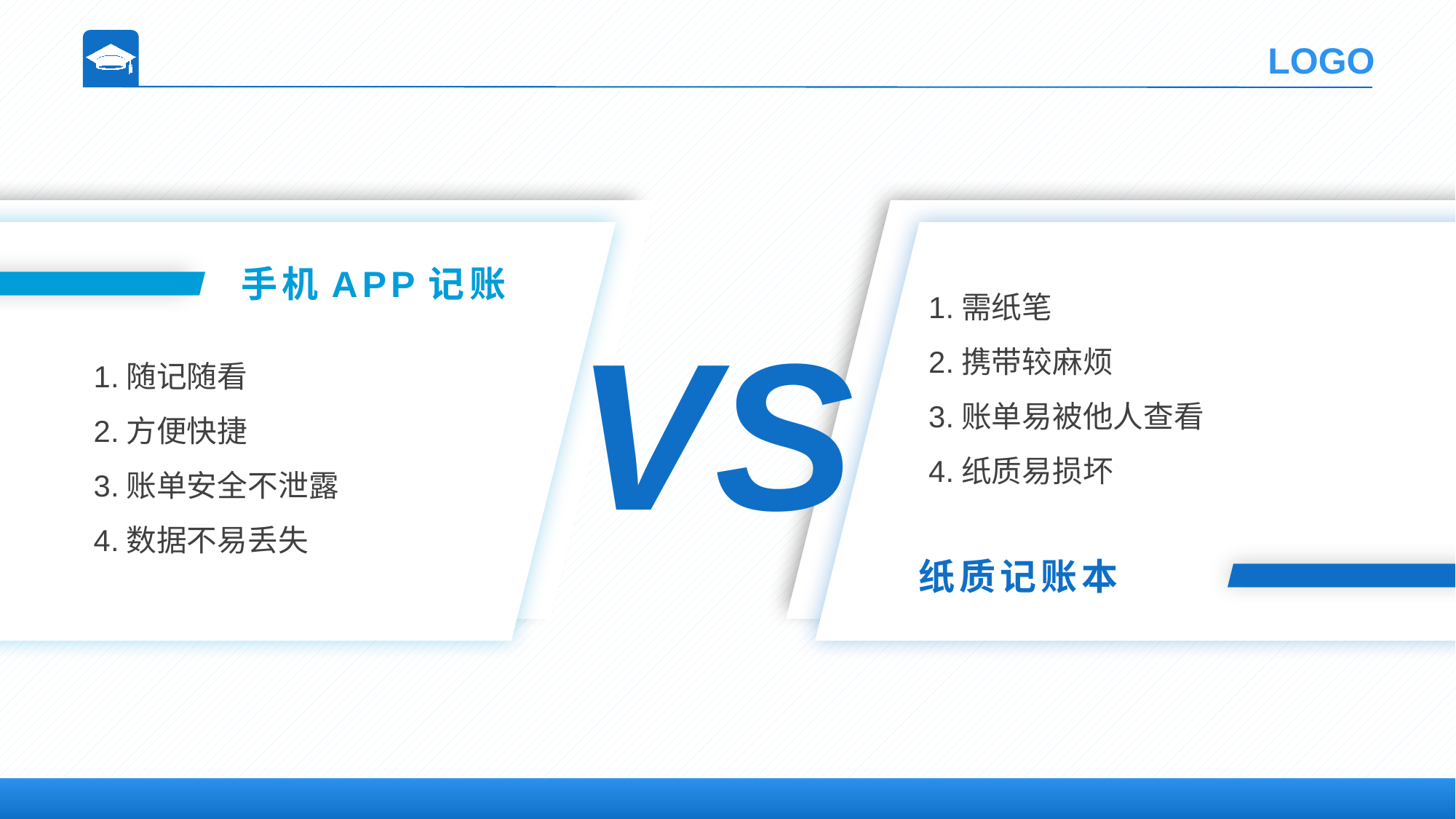

手机APP记账
1.需纸笔
2.携带较麻烦
3.账单易被他人查看
4.纸质易损坏

VS
1.随记随看
2.方便快捷
3.账单安全不泄露
4.数据不易丢失
纸质记账本